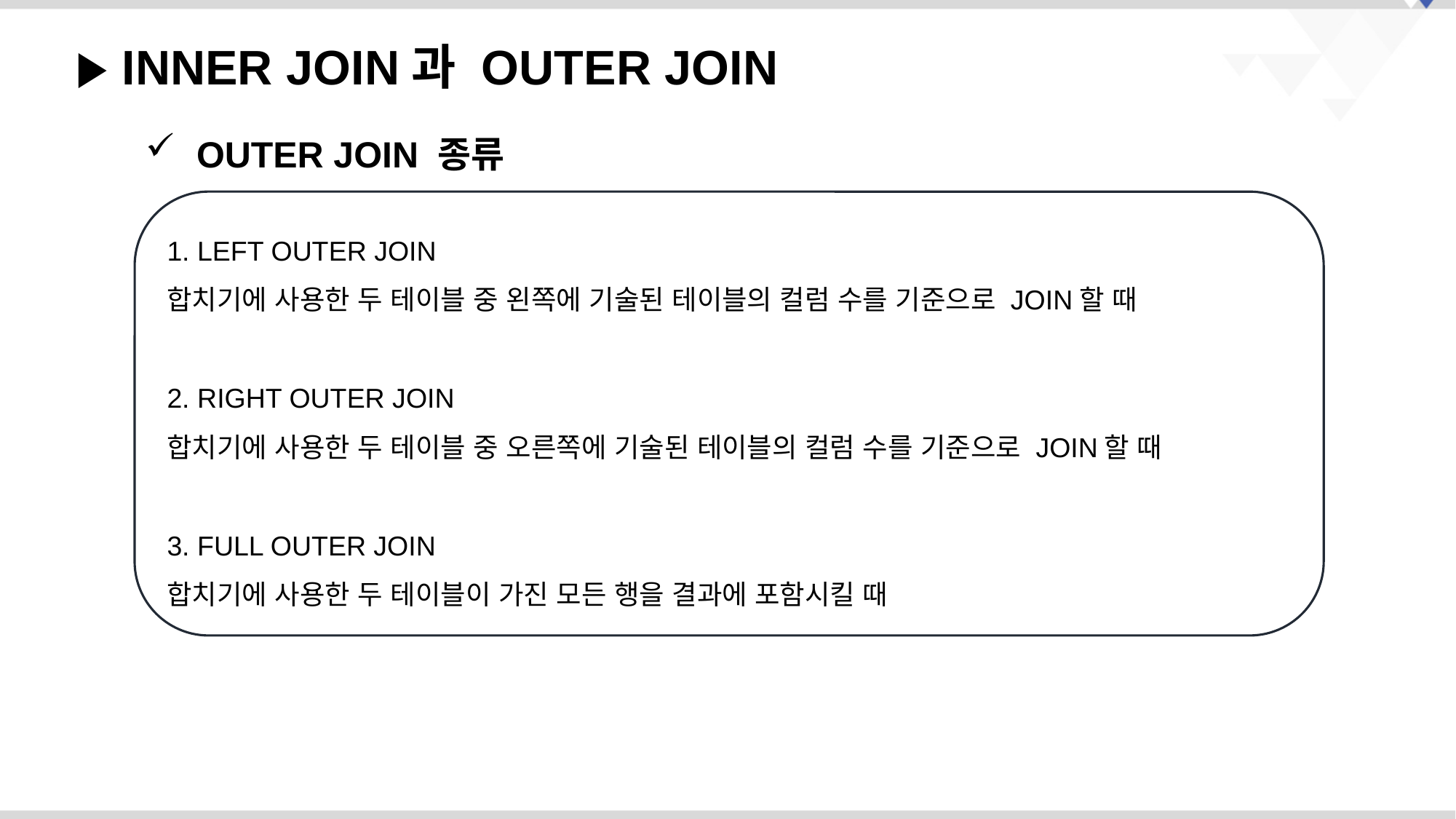

▶ INNER JOIN과 OUTER JOIN
 OUTER JOIN 종류
1. LEFT OUTER JOIN
합치기에 사용한 두 테이블 중 왼쪽에 기술된 테이블의 컬럼 수를 기준으로 JOIN할 때

2. RIGHT OUTER JOIN
합치기에 사용한 두 테이블 중 오른쪽에 기술된 테이블의 컬럼 수를 기준으로 JOIN할 때

3. FULL OUTER JOIN
합치기에 사용한 두 테이블이 가진 모든 행을 결과에 포함시킬 때